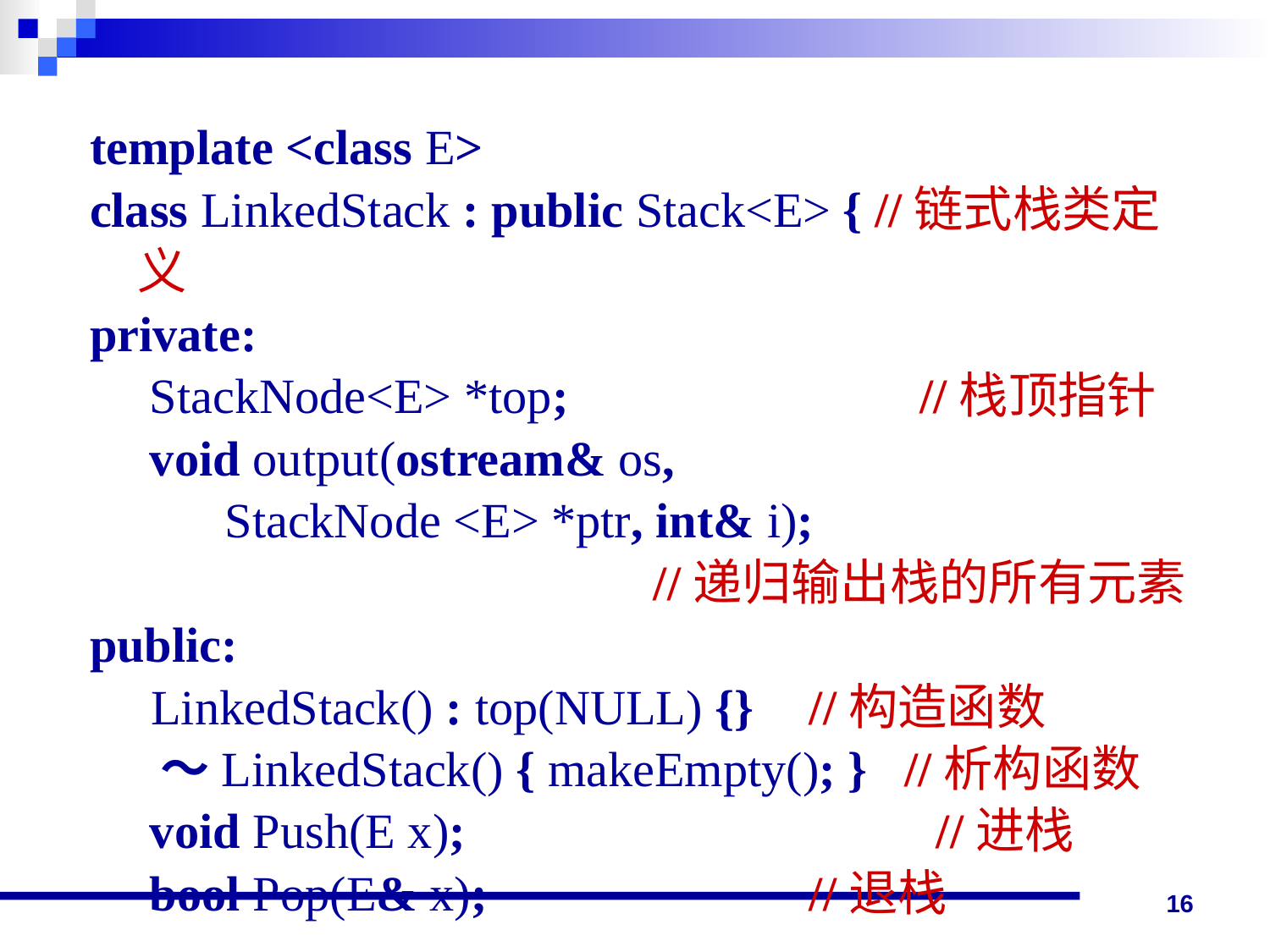

template <class E>
class LinkedStack : public Stack<E> { //链式栈类定义
private:
	 StackNode<E> *top;		            //栈顶指针
	 void output(ostream& os,
           StackNode <E> *ptr, int& i);
				           //递归输出栈的所有元素
public:
     LinkedStack() : top(NULL) {}	   //构造函数
	 ～LinkedStack() { makeEmpty(); }   //析构函数
	 void Push(E x);		             	   //进栈
	 bool Pop(E& x);			   //退栈
16